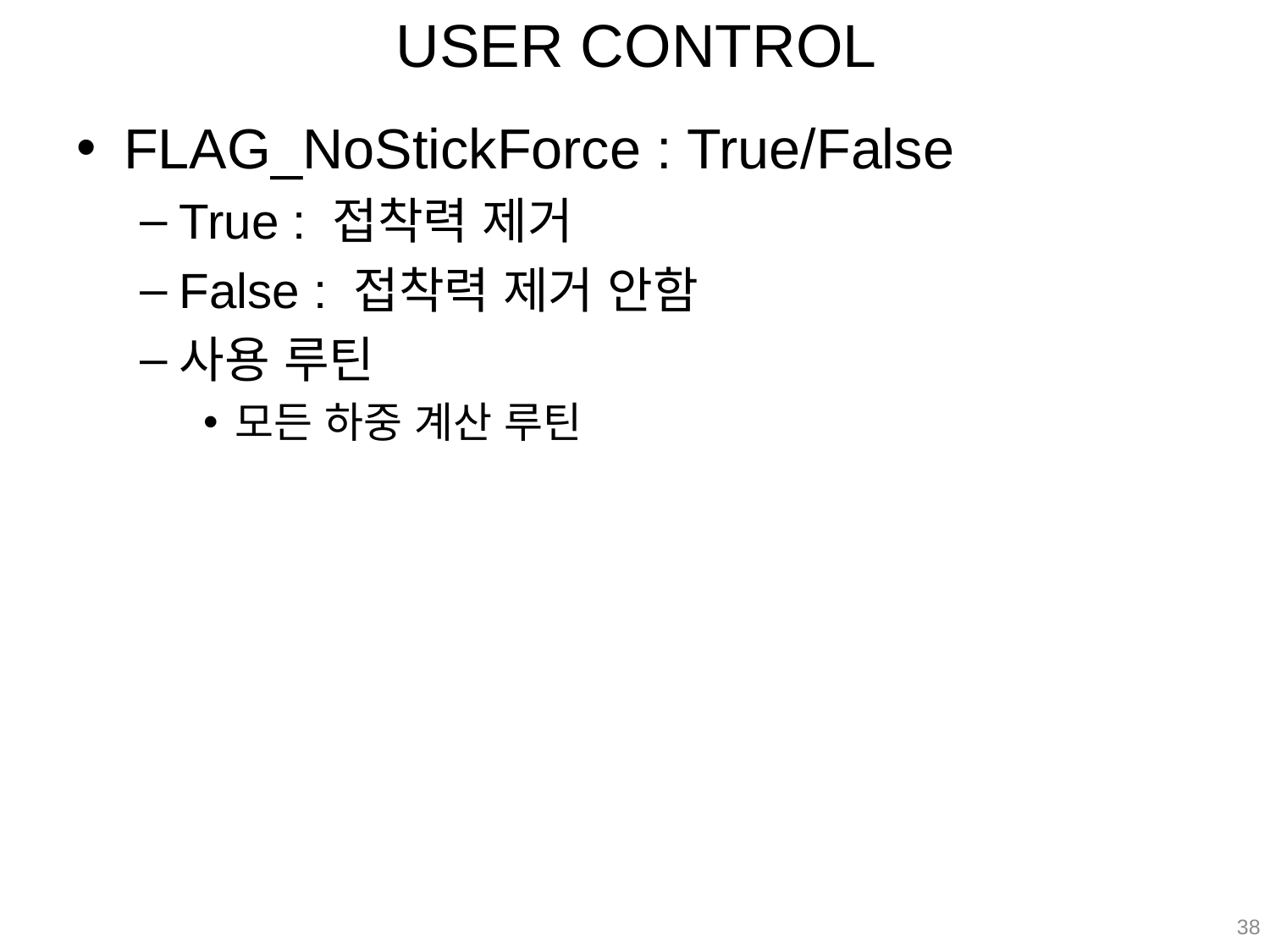

# USER CONTROL
FLAG_NoStickForce : True/False
True : 접착력 제거
False : 접착력 제거 안함
사용 루틴
모든 하중 계산 루틴

38